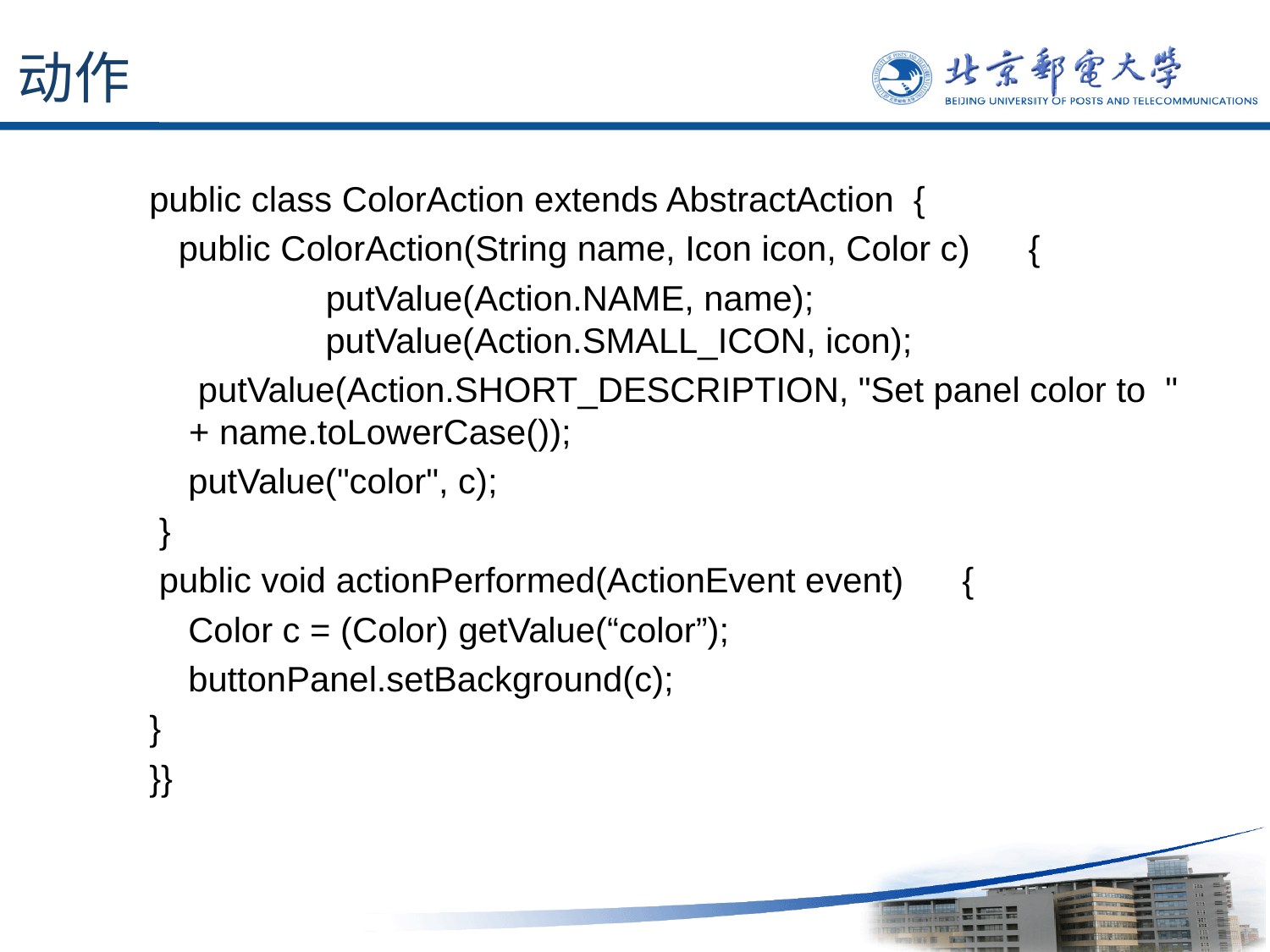

# 动作
public class ColorAction extends AbstractAction  {
   public ColorAction(String name, Icon icon, Color c)      {
 		 putValue(Action.NAME, name);         			 putValue(Action.SMALL_ICON, icon);
     putValue(Action.SHORT_DESCRIPTION, "Set panel color to  " + name.toLowerCase());
    putValue("color", c);
 }
 public void actionPerformed(ActionEvent event)      {
    Color c = (Color) getValue(“color”);
    buttonPanel.setBackground(c);
}
}}